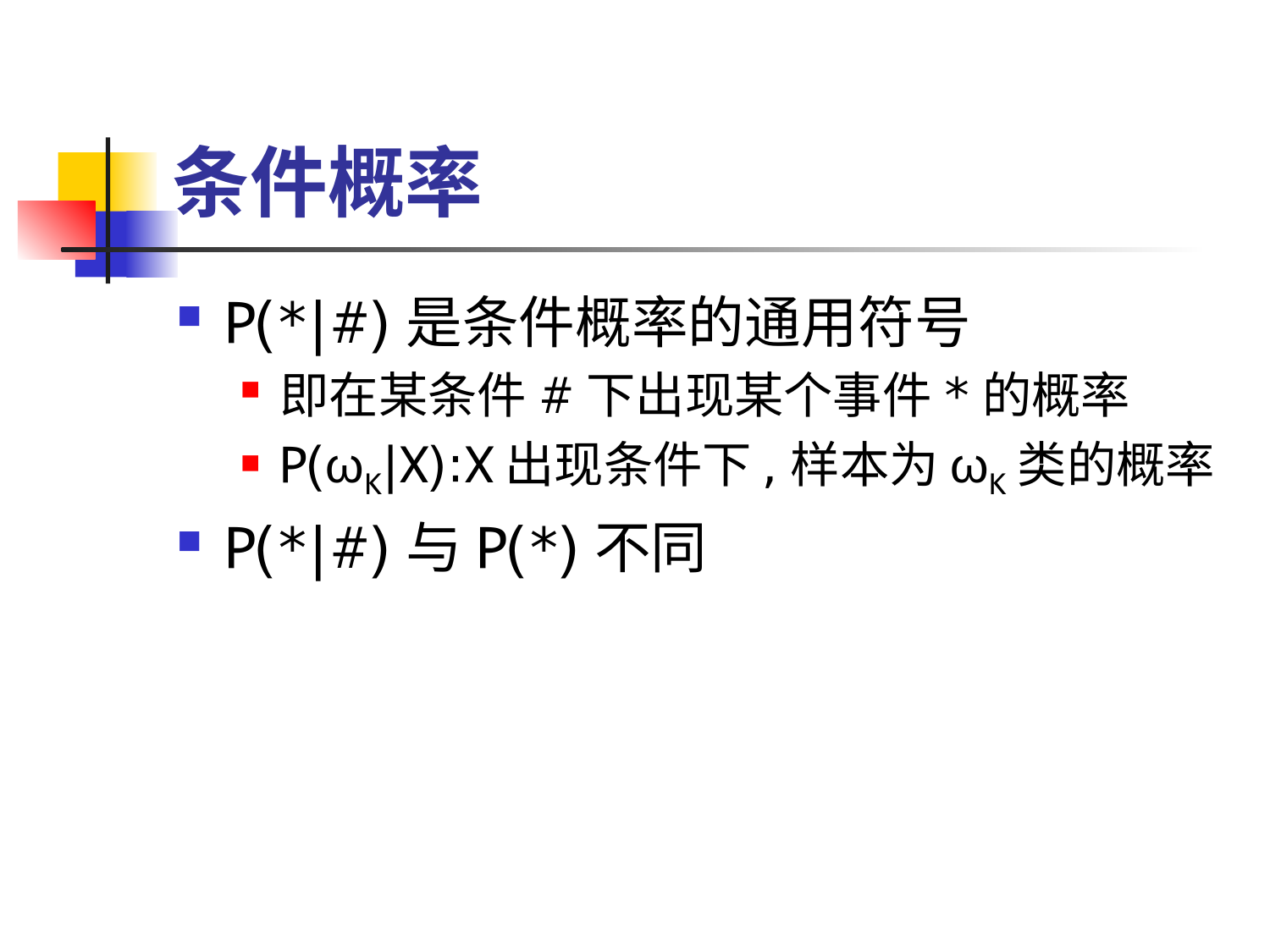

# 条件概率
P(*|#)是条件概率的通用符号
即在某条件#下出现某个事件*的概率
P(ωK|X):X出现条件下,样本为ωK类的概率
P(*|#)与P(*)不同